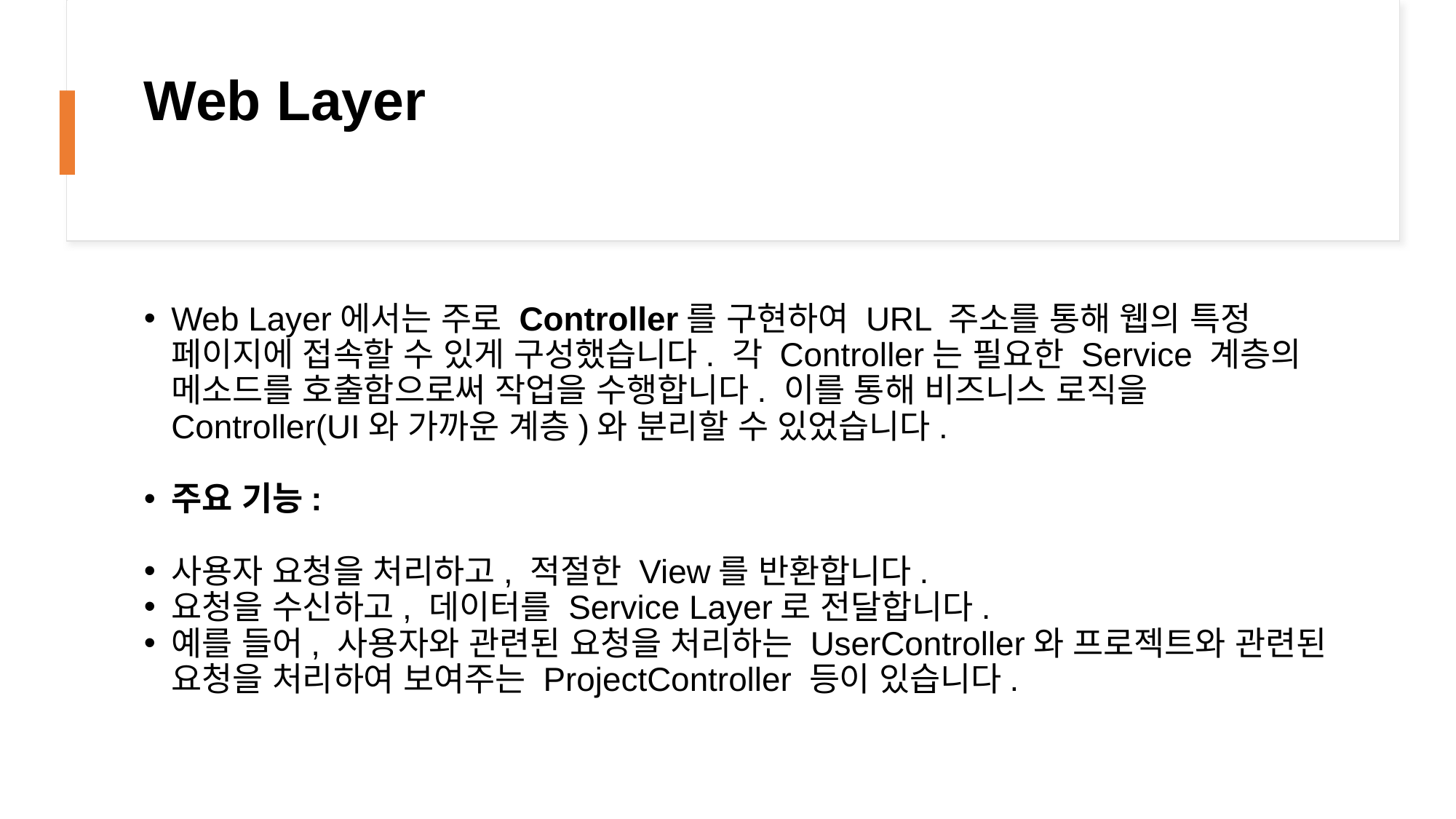

# Web Layer

Web Layer에서는 주로 Controller를 구현하여 URL 주소를 통해 웹의 특정 페이지에 접속할 수 있게 구성했습니다. 각 Controller는 필요한 Service 계층의 메소드를 호출함으로써 작업을 수행합니다. 이를 통해 비즈니스 로직을 Controller(UI와 가까운 계층)와 분리할 수 있었습니다.
주요 기능:
사용자 요청을 처리하고, 적절한 View를 반환합니다.
요청을 수신하고, 데이터를 Service Layer로 전달합니다.
예를 들어, 사용자와 관련된 요청을 처리하는 UserController와 프로젝트와 관련된 요청을 처리하여 보여주는 ProjectController 등이 있습니다.